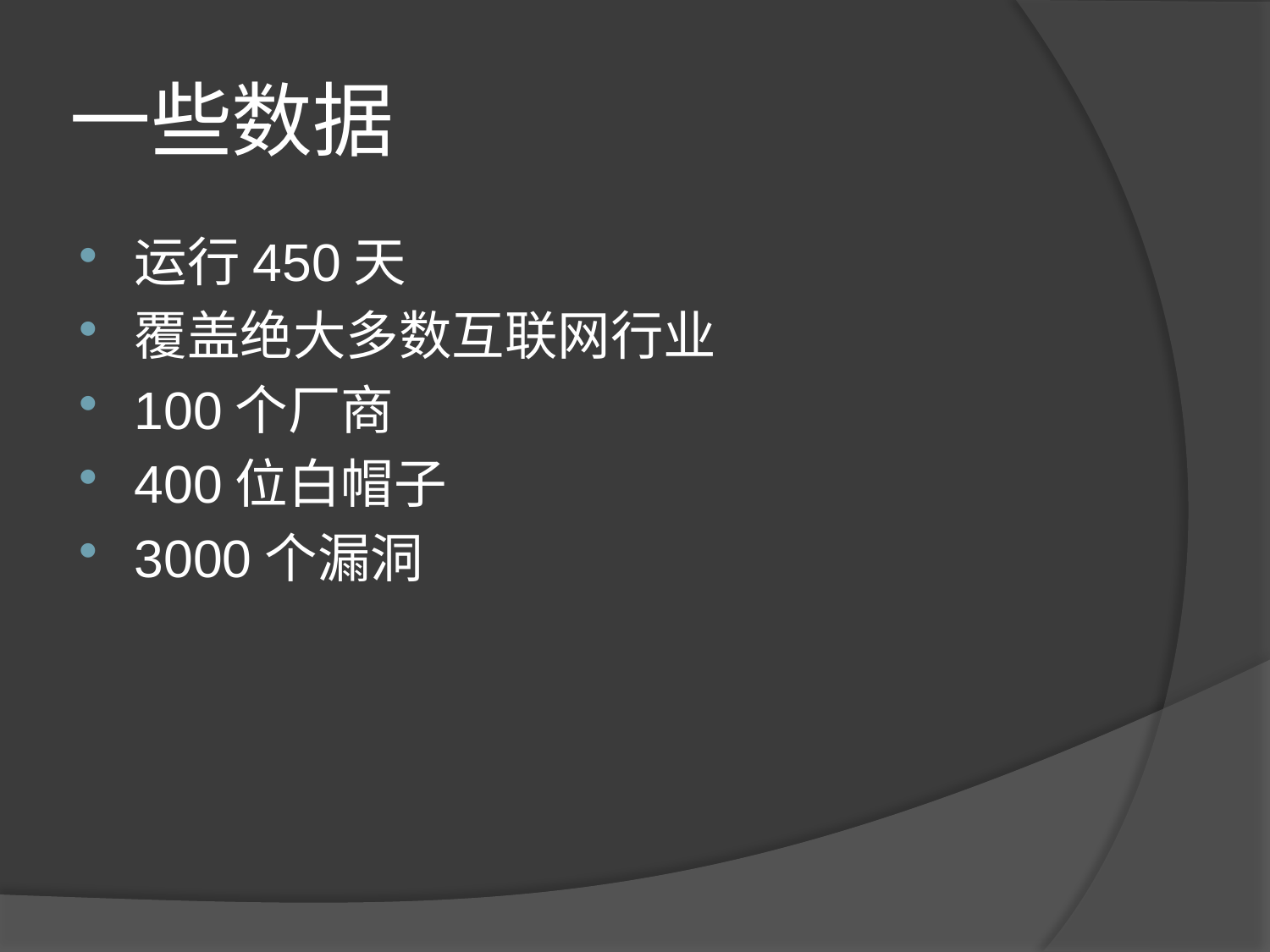

# 一些数据
运行450天
覆盖绝大多数互联网行业
100个厂商
400位白帽子
3000个漏洞